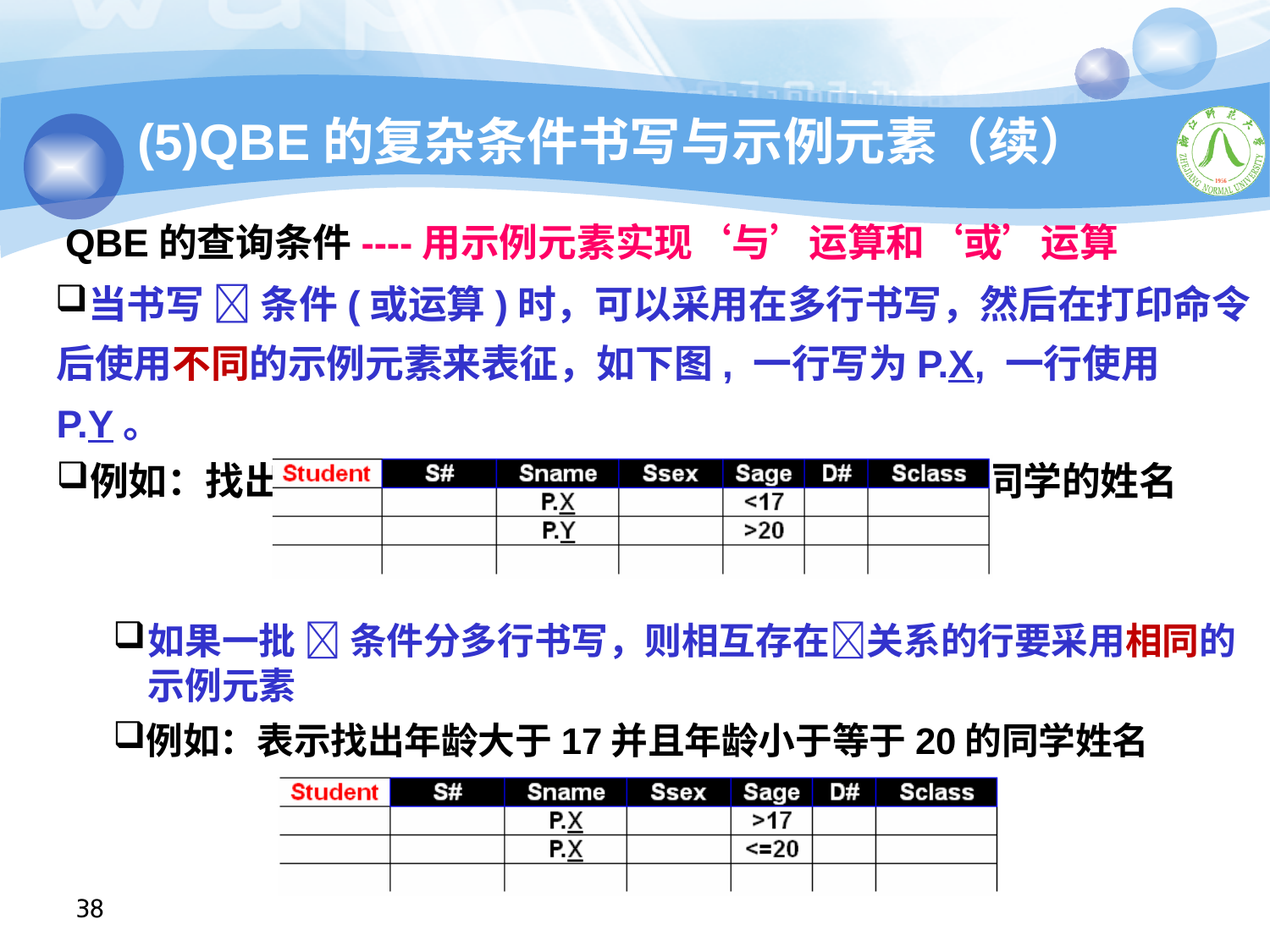

# (5)QBE的复杂条件书写与示例元素（续）
QBE的查询条件----用示例元素实现‘与’运算和‘或’运算
当书写 ∨ 条件(或运算)时，可以采用在多行书写，然后在打印命令后使用不同的示例元素来表征，如下图, 一行写为P.X, 一行使用P.Y。
例如：找出年龄小于17岁或者年龄大于20岁的所有同学的姓名

如果一批 ∧ 条件分多行书写，则相互存在∧关系的行要采用相同的示例元素
例如：表示找出年龄大于17并且年龄小于等于20的同学姓名

38